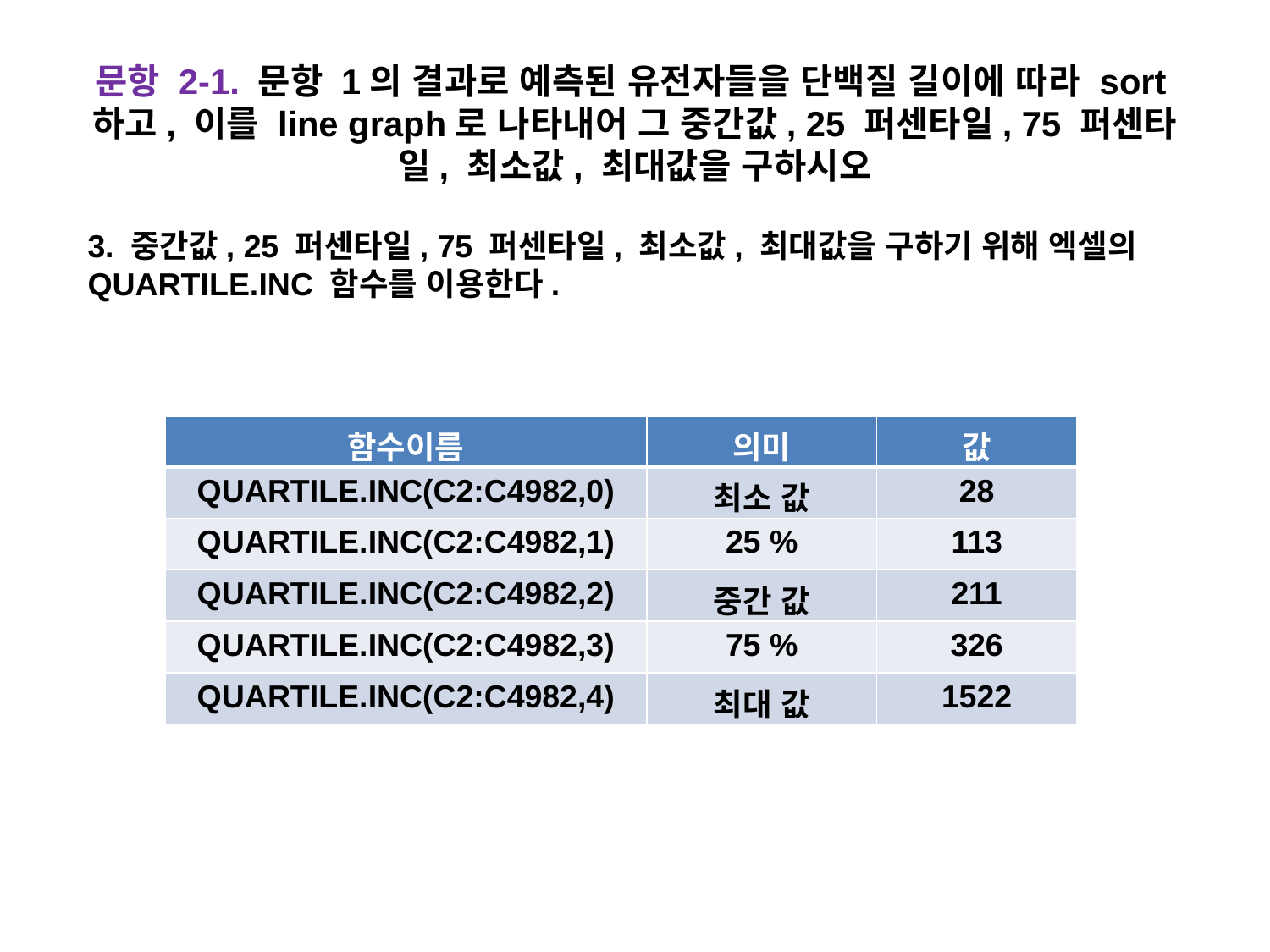

# 문항 2-1. 문항 1의 결과로 예측된 유전자들을 단백질 길이에 따라 sort하고, 이를 line graph로 나타내어 그 중간값, 25 퍼센타일, 75 퍼센타일, 최소값, 최대값을 구하시오
3. 중간값, 25 퍼센타일, 75 퍼센타일, 최소값, 최대값을 구하기 위해 엑셀의 QUARTILE.INC 함수를 이용한다.
| 함수이름 | 의미 | 값 |
| --- | --- | --- |
| QUARTILE.INC(C2:C4982,0) | 최소 값 | 28 |
| QUARTILE.INC(C2:C4982,1) | 25 % | 113 |
| QUARTILE.INC(C2:C4982,2) | 중간 값 | 211 |
| QUARTILE.INC(C2:C4982,3) | 75 % | 326 |
| QUARTILE.INC(C2:C4982,4) | 최대 값 | 1522 |